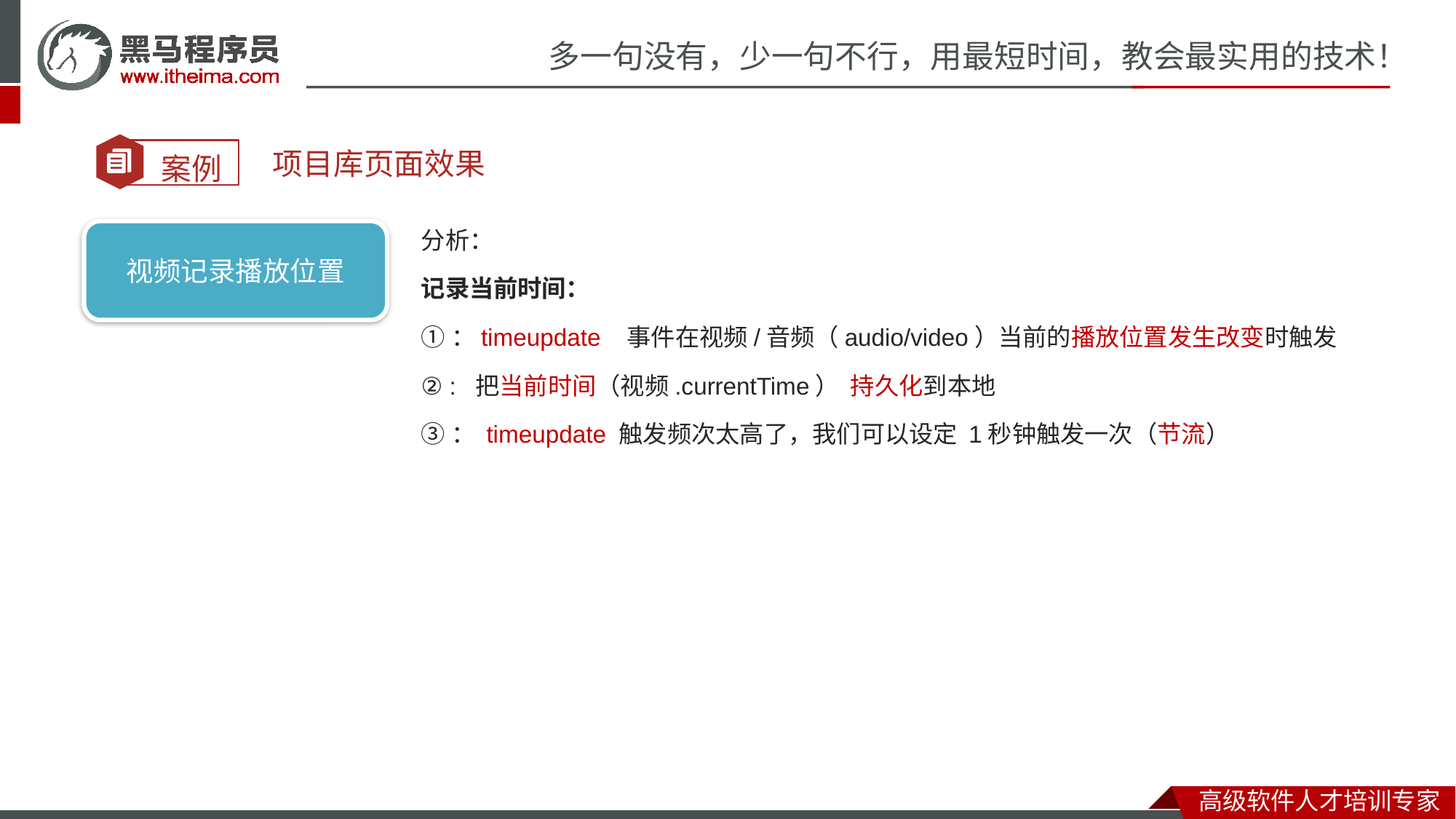

项目库页面效果
分析：
记录当前时间：
①：timeupdate   事件在视频/音频（audio/video）当前的播放位置发生改变时触发
② :  把当前时间（视频.currentTime）  持久化到本地
③： timeupdate 触发频次太高了，我们可以设定 1秒钟触发一次（节流）
视频记录播放位置